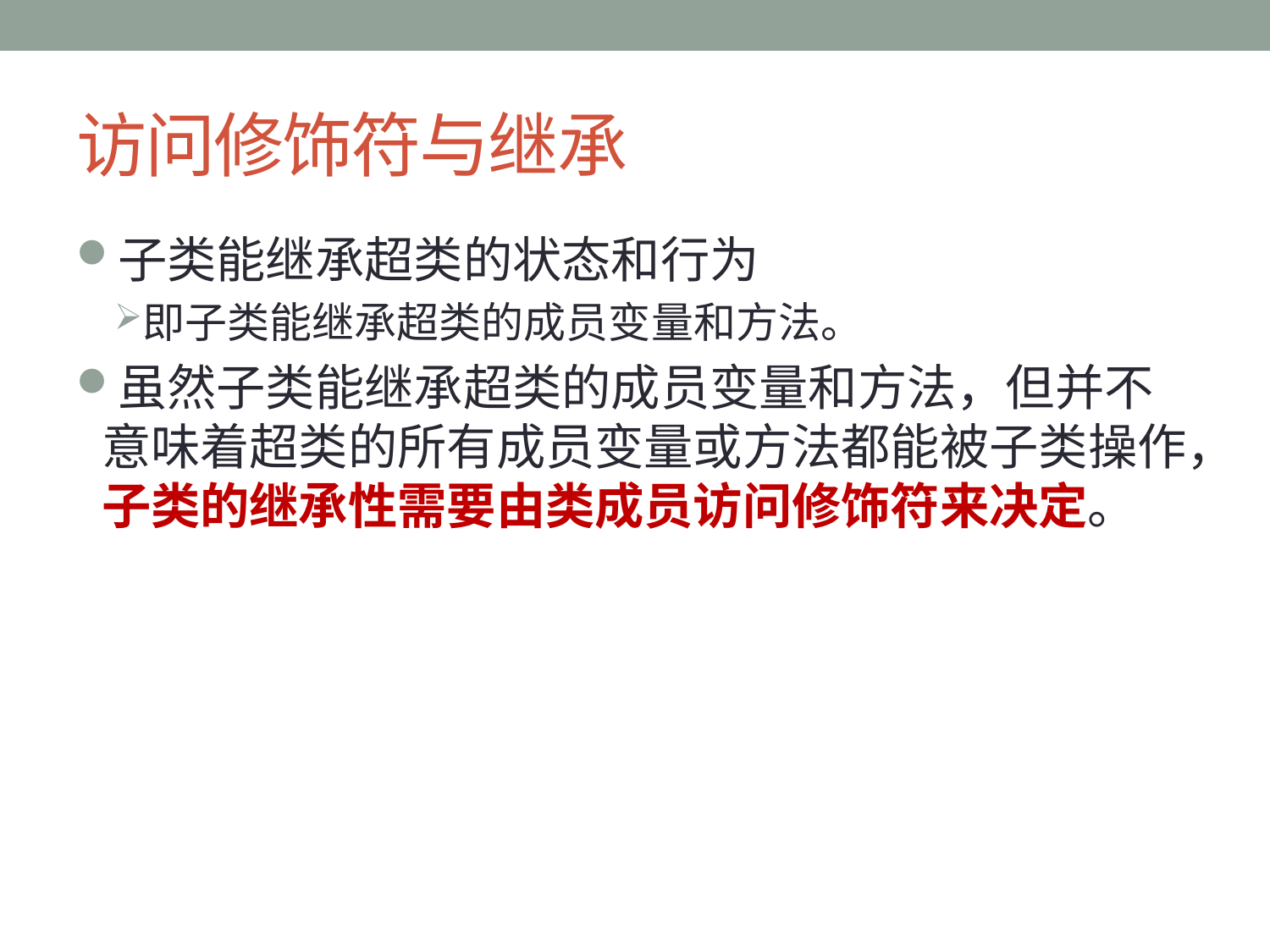

# 访问修饰符与继承
子类能继承超类的状态和行为
即子类能继承超类的成员变量和方法。
虽然子类能继承超类的成员变量和方法，但并不意味着超类的所有成员变量或方法都能被子类操作，子类的继承性需要由类成员访问修饰符来决定。